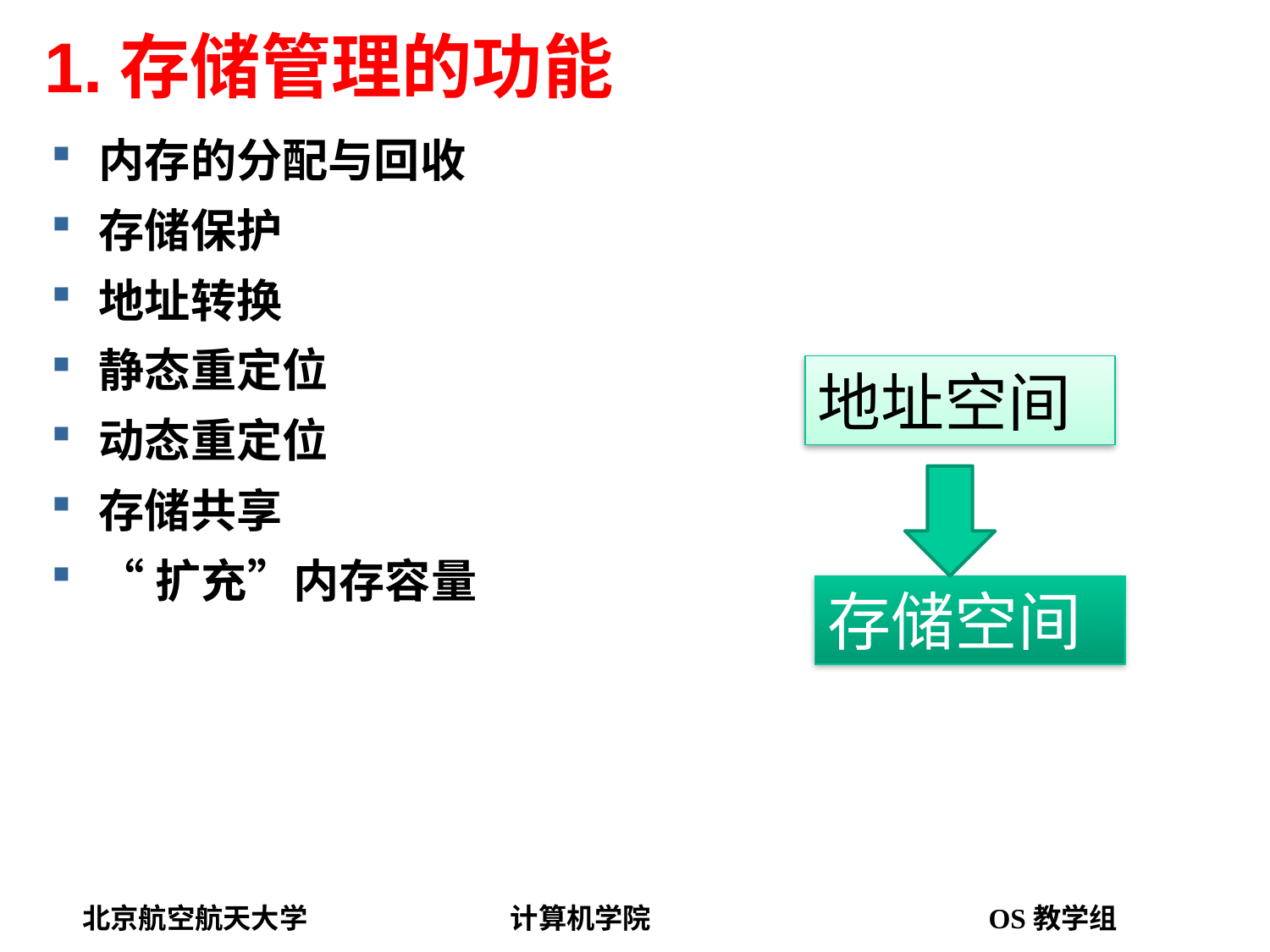

# 1.存储管理的功能
内存的分配与回收
存储保护
地址转换
静态重定位
动态重定位
存储共享
“扩充”内存容量
地址空间

存储空间